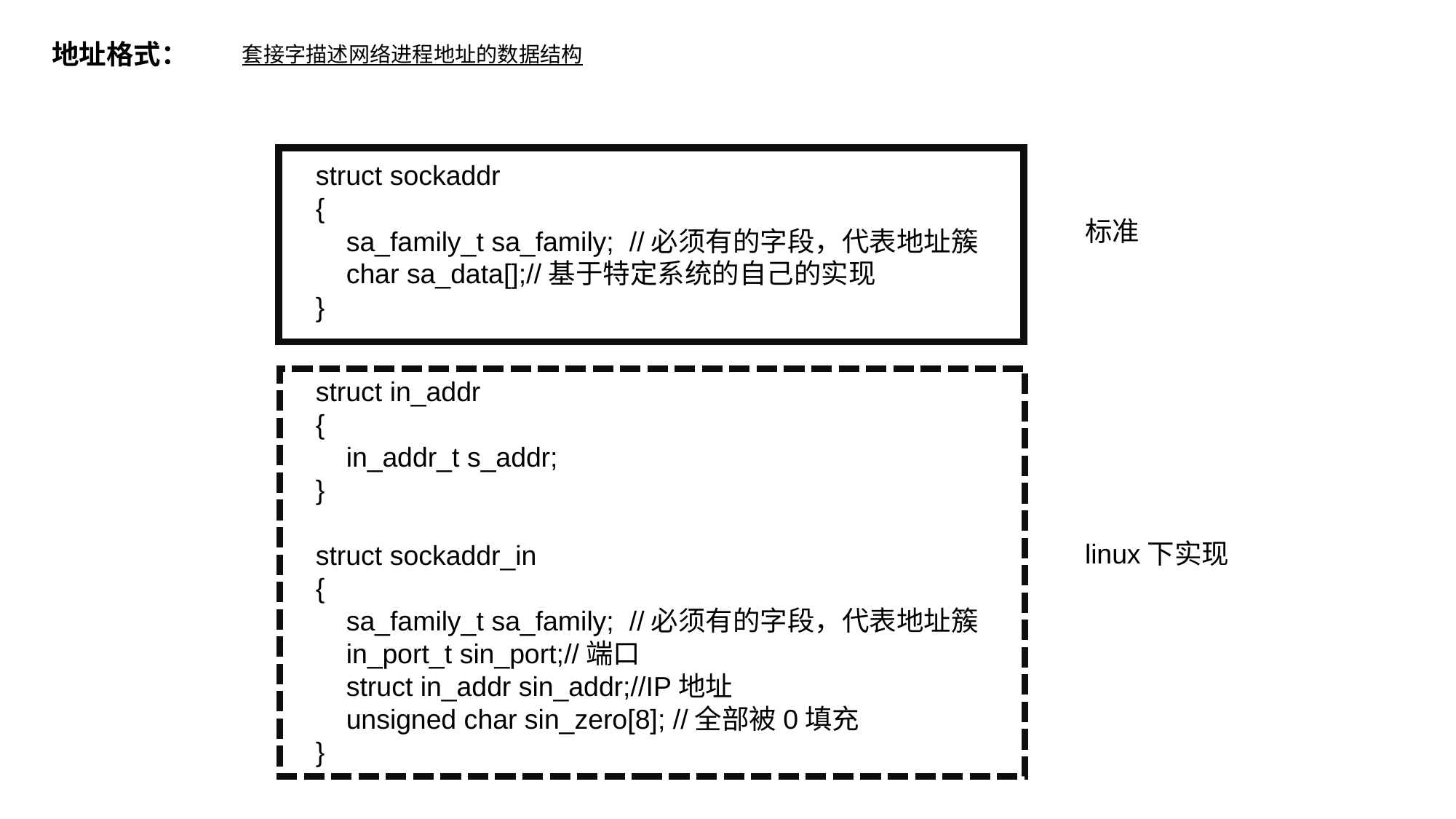

地址格式：
套接字描述网络进程地址的数据结构

struct sockaddr
{
    sa_family_t sa_family;  //必须有的字段，代表地址簇
    char sa_data[];//基于特定系统的自己的实现
}
标准

struct in_addr
{
    in_addr_t s_addr;
}

struct sockaddr_in
{
    sa_family_t sa_family;  //必须有的字段，代表地址簇
    in_port_t sin_port;//端口
    struct in_addr sin_addr;//IP地址
    unsigned char sin_zero[8]; //全部被0填充
}
linux下实现